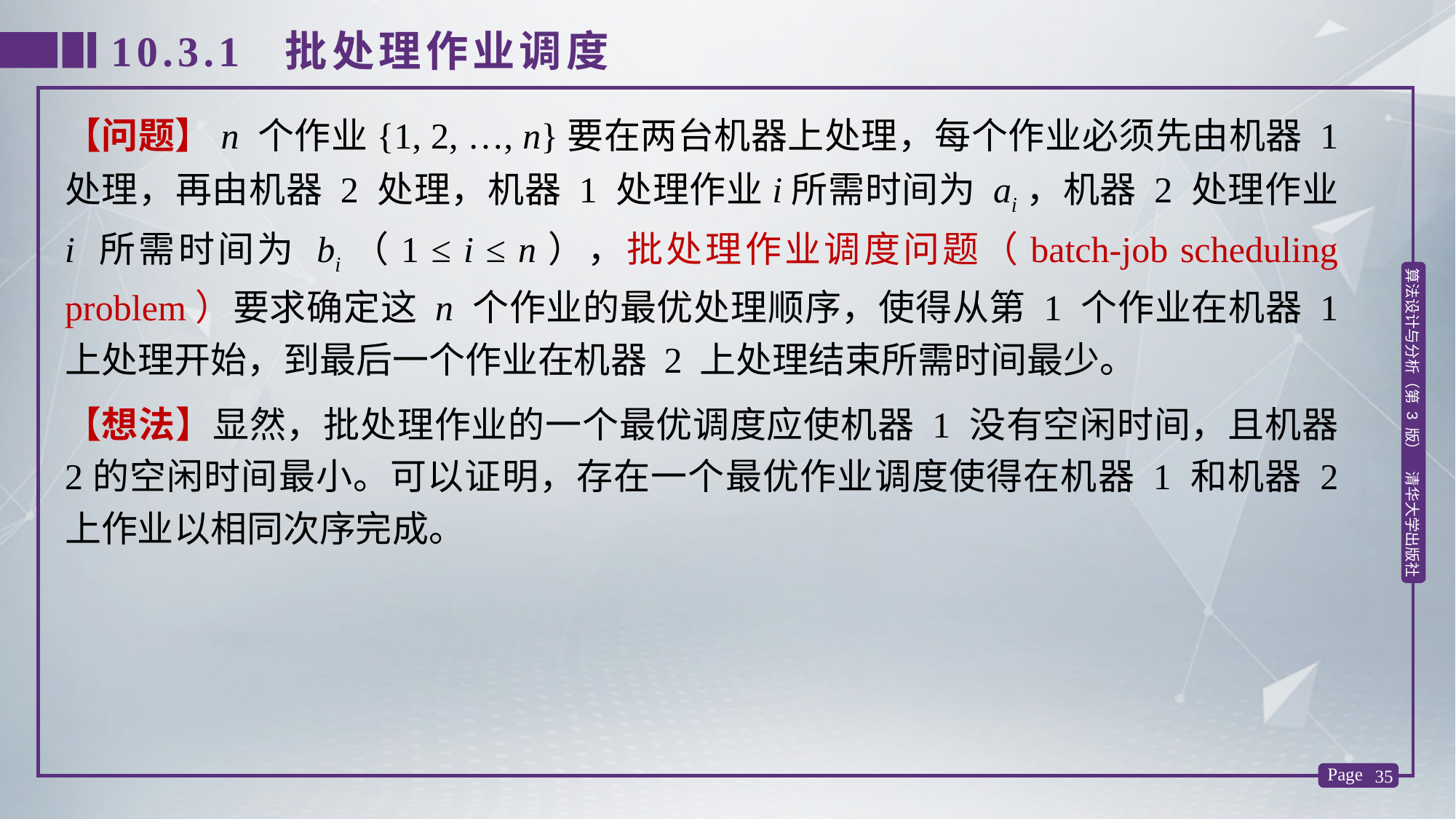

10.3.1  批处理作业调度
【问题】n 个作业{1, 2, …, n}要在两台机器上处理，每个作业必须先由机器 1 处理，再由机器 2 处理，机器 1 处理作业i所需时间为 ai，机器 2 处理作业 i 所需时间为 bi（1 ≤ i ≤ n），批处理作业调度问题（batch-job scheduling problem）要求确定这 n 个作业的最优处理顺序，使得从第 1 个作业在机器 1 上处理开始，到最后一个作业在机器 2 上处理结束所需时间最少。
【想法】显然，批处理作业的一个最优调度应使机器 1 没有空闲时间，且机器 2的空闲时间最小。可以证明，存在一个最优作业调度使得在机器 1 和机器 2 上作业以相同次序完成。